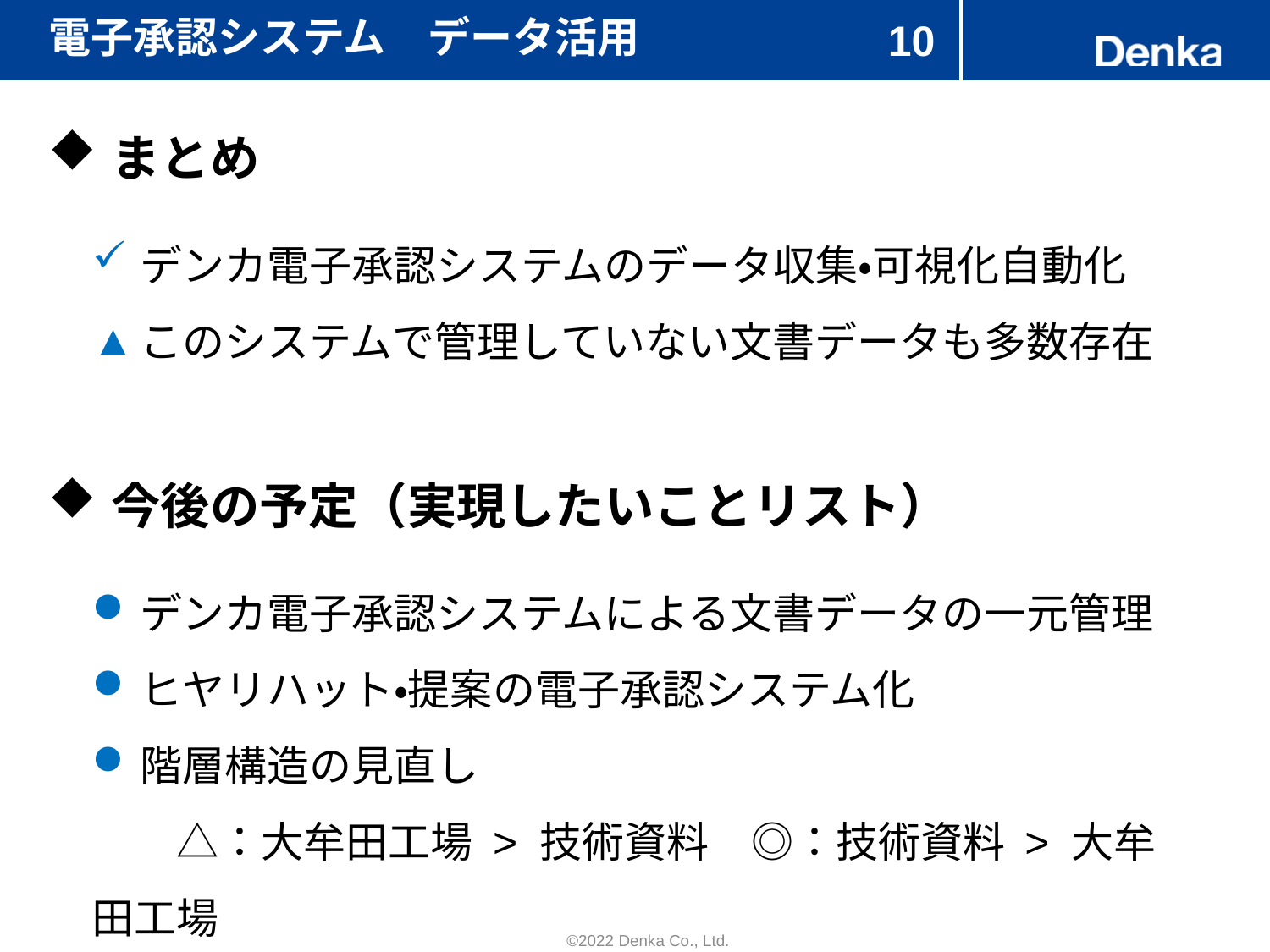

# 電子承認システム　データ活用
10
まとめ
デンカ電子承認システムのデータ収集・可視化自動化
このシステムで管理していない文書データも多数存在
今後の予定（実現したいことリスト）
デンカ電子承認システムによる文書データの一元管理
ヒヤリハット・提案の電子承認システム化
階層構造の見直し
　　△：大牟田工場 > 技術資料　◎：技術資料 > 大牟田工場